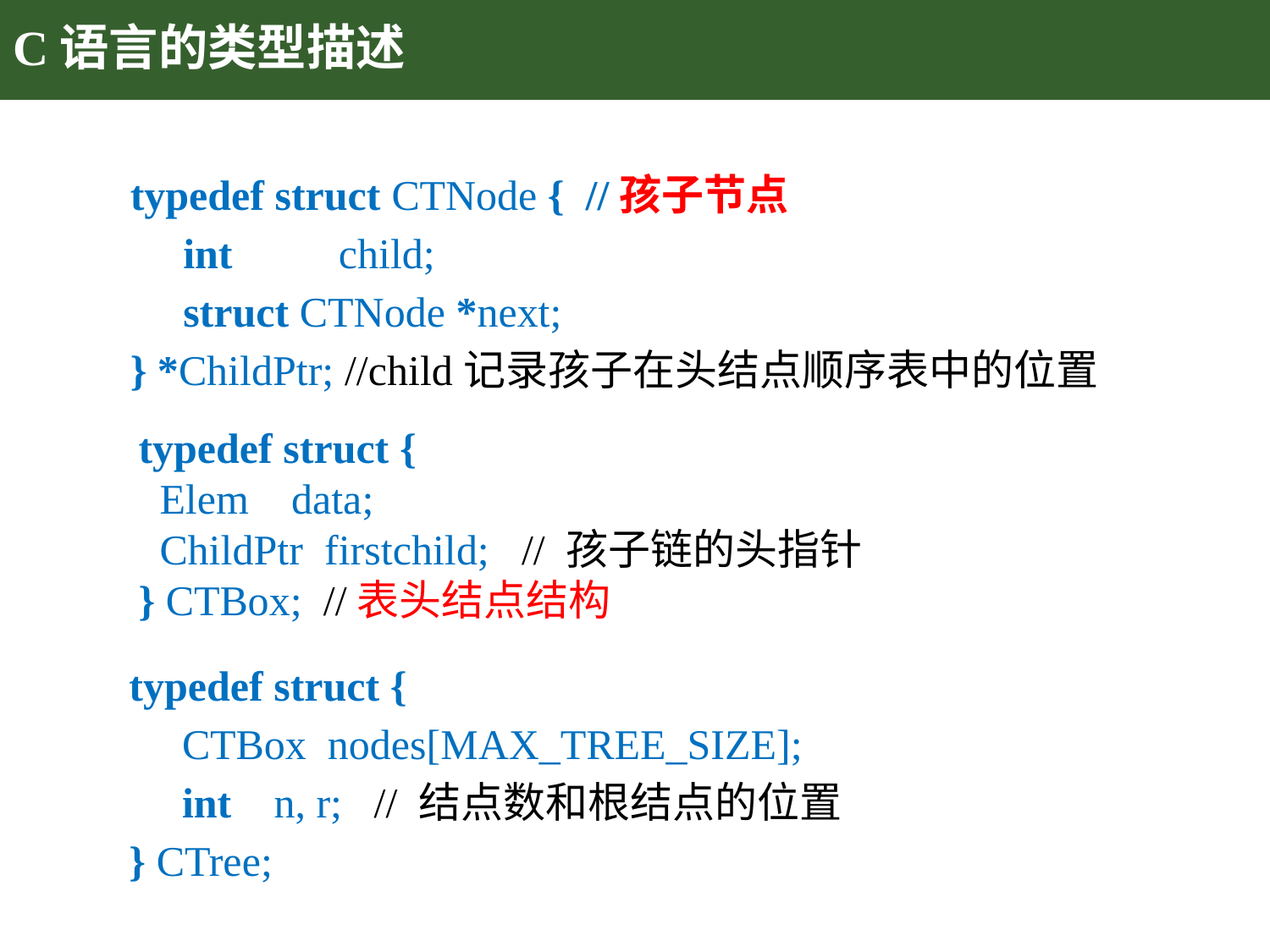

# C语言的类型描述
typedef struct CTNode {  //孩子节点
     int          child;
     struct CTNode *next;
} *ChildPtr; //child记录孩子在头结点顺序表中的位置
   typedef struct {
     Elem    data;
     ChildPtr  firstchild;   // 孩子链的头指针
   } CTBox;  //表头结点结构
typedef struct {
     CTBox  nodes[MAX_TREE_SIZE];
     int    n, r;   // 结点数和根结点的位置
} CTree;